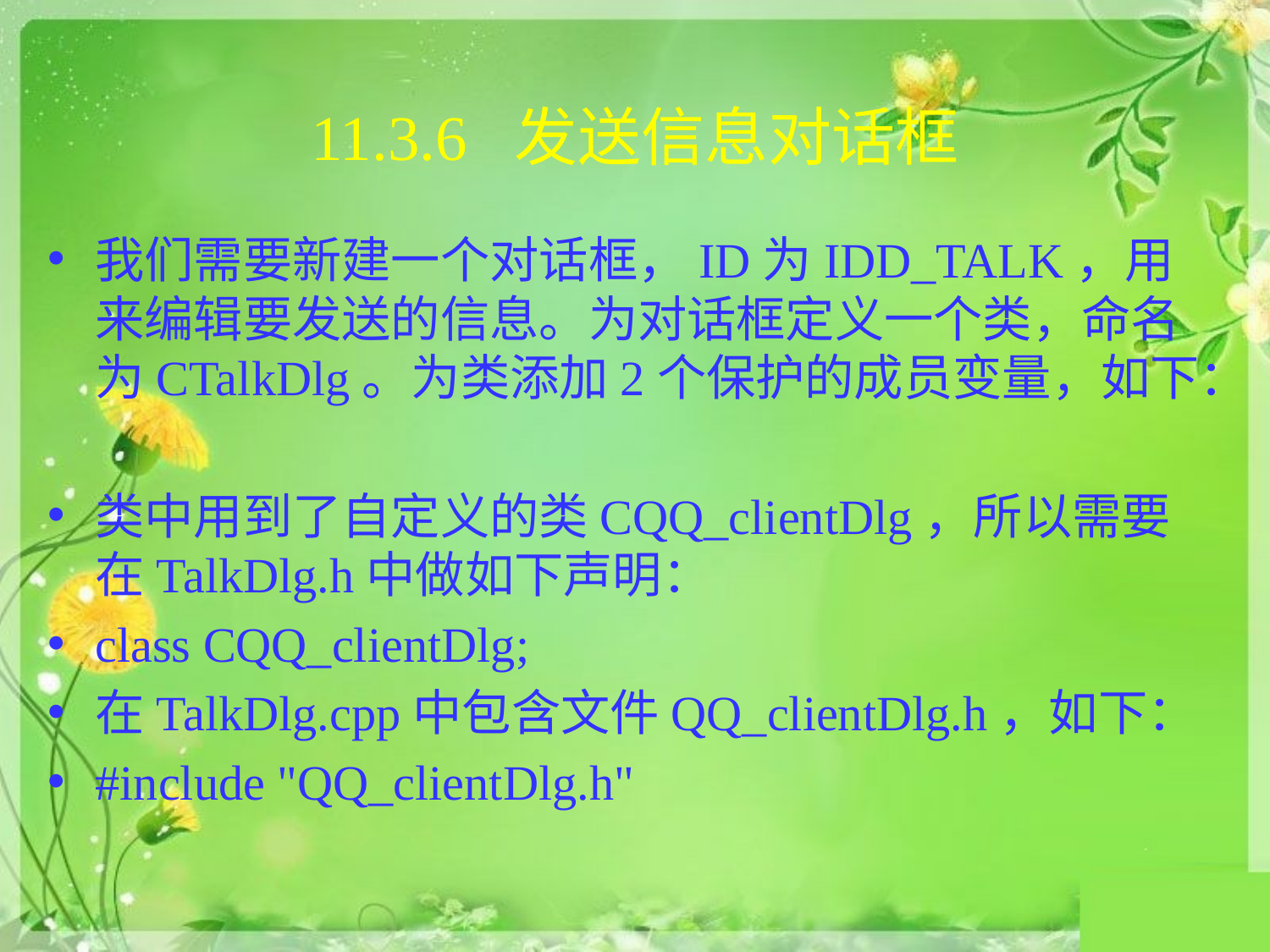

# 11.3.6  发送信息对话框
我们需要新建一个对话框，ID为IDD_TALK，用来编辑要发送的信息。为对话框定义一个类，命名为CTalkDlg。为类添加2个保护的成员变量，如下：

类中用到了自定义的类CQQ_clientDlg，所以需要在TalkDlg.h中做如下声明：
class CQQ_clientDlg;
在TalkDlg.cpp中包含文件QQ_clientDlg.h，如下：
#include "QQ_clientDlg.h"